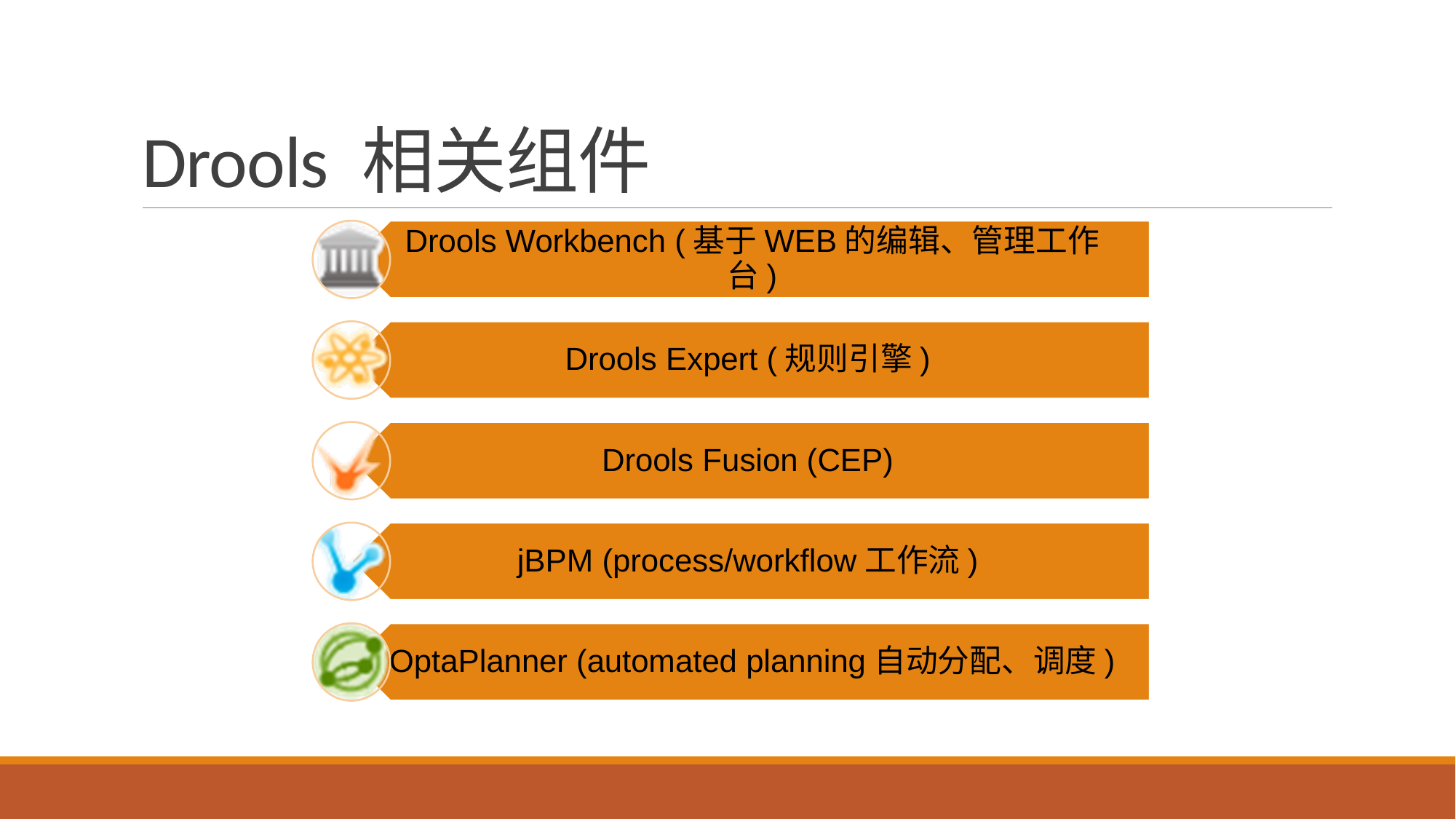

# Drools 相关组件
Drools Workbench (基于WEB的编辑、管理工作台)
Drools Expert (规则引擎)
Drools Fusion (CEP)
jBPM (process/workflow工作流)
OptaPlanner (automated planning自动分配、调度)